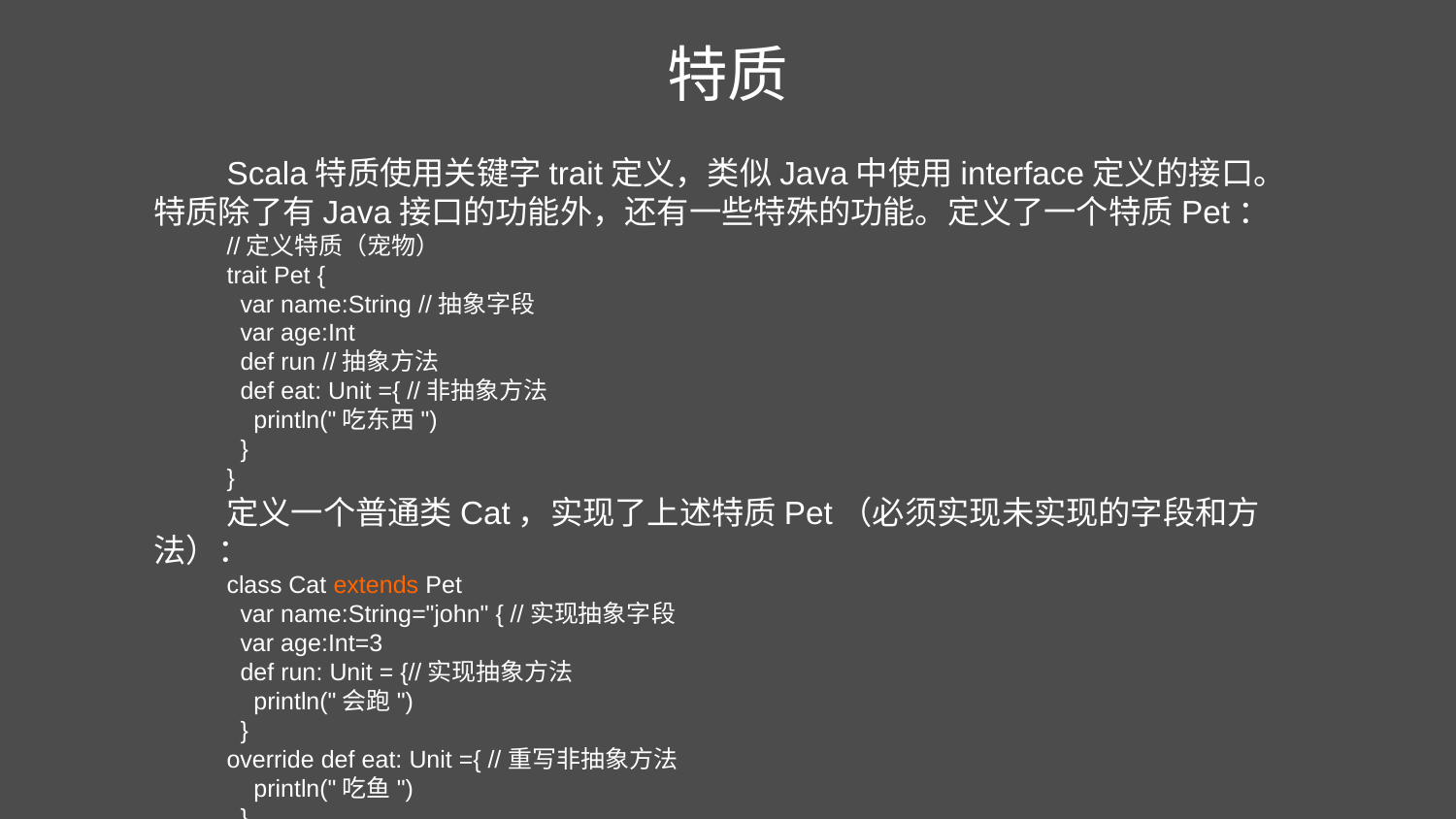

特质

Scala特质使用关键字trait定义，类似Java中使用interface定义的接口。特质除了有Java接口的功能外，还有一些特殊的功能。定义了一个特质Pet：
//定义特质（宠物）
trait Pet {
  var name:String //抽象字段
  var age:Int
  def run //抽象方法
  def eat: Unit ={ //非抽象方法
    println("吃东西")
  }
}
定义一个普通类Cat，实现了上述特质Pet（必须实现未实现的字段和方法）：
class Cat extends Pet
  var name:String="john" { //实现抽象字段
  var age:Int=3
  def run: Unit = {//实现抽象方法
    println("会跑")
  }
override def eat: Unit ={ //重写非抽象方法
    println("吃鱼")
  }
}